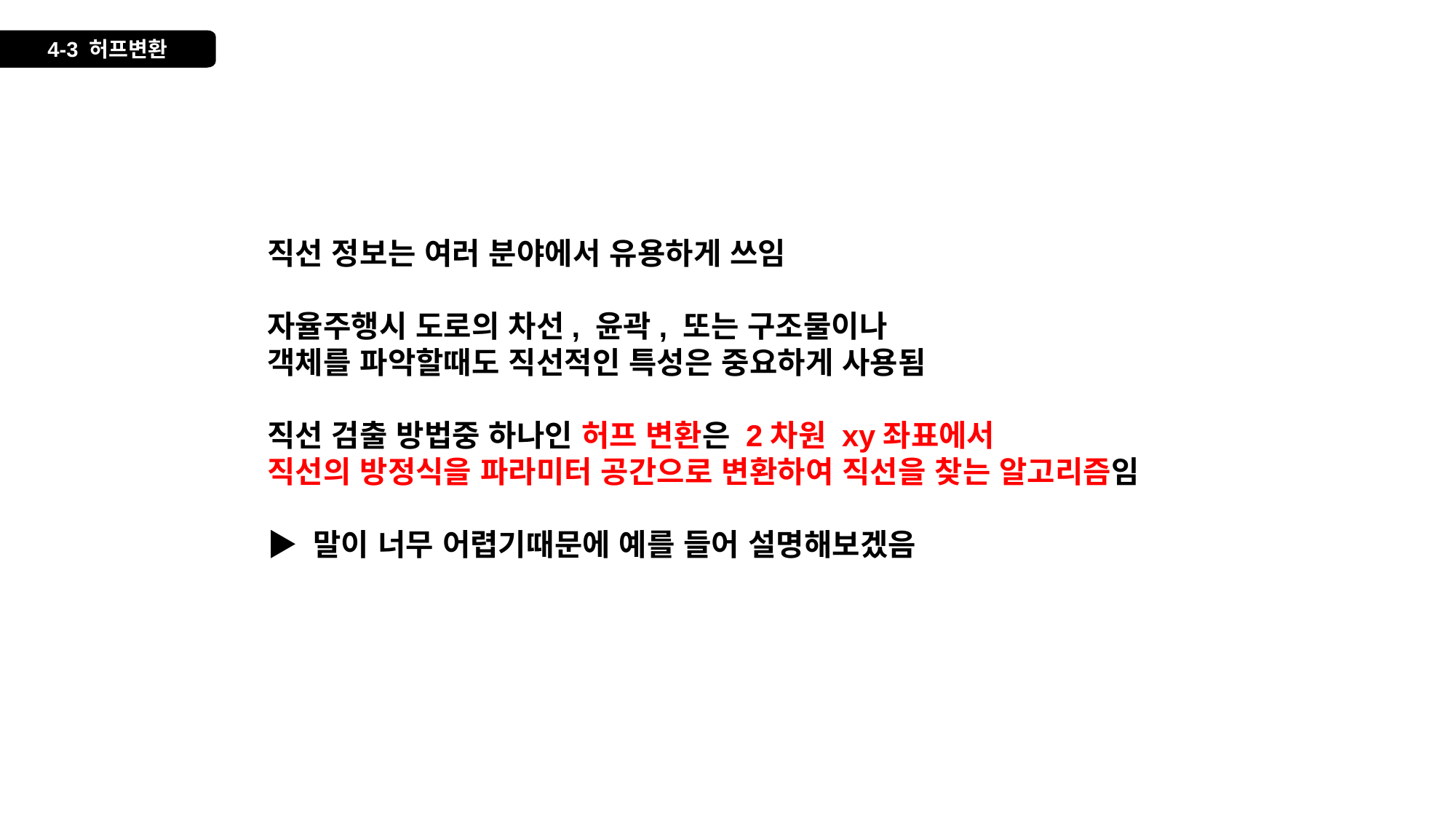

4-3 허프변환
직선 정보는 여러 분야에서 유용하게 쓰임

자율주행시 도로의 차선, 윤곽, 또는 구조물이나
객체를 파악할때도 직선적인 특성은 중요하게 사용됨

직선 검출 방법중 하나인 허프 변환은 2차원 xy좌표에서
직선의 방정식을 파라미터 공간으로 변환하여 직선을 찾는 알고리즘임

▶ 말이 너무 어렵기때문에 예를 들어 설명해보겠음